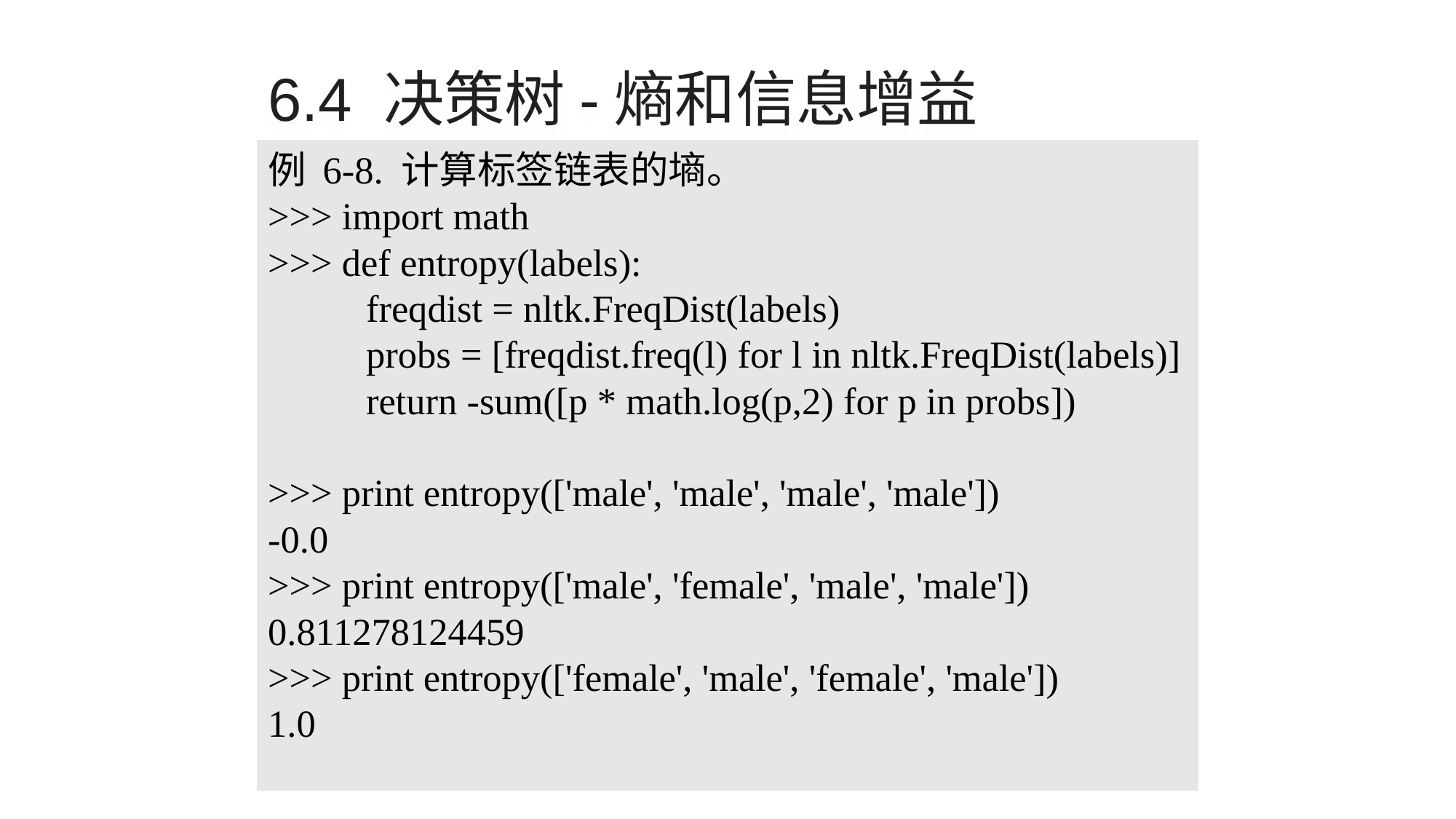

# 6.4 决策树-熵和信息增益
例 6-8. 计算标签链表的墒。
>>> import math
>>> def entropy(labels):
	freqdist = nltk.FreqDist(labels)
	probs = [freqdist.freq(l) for l in nltk.FreqDist(labels)]
	return -sum([p * math.log(p,2) for p in probs])

>>> print entropy(['male', 'male', 'male', 'male'])
-0.0
>>> print entropy(['male', 'female', 'male', 'male'])
0.811278124459
>>> print entropy(['female', 'male', 'female', 'male'])
1.0